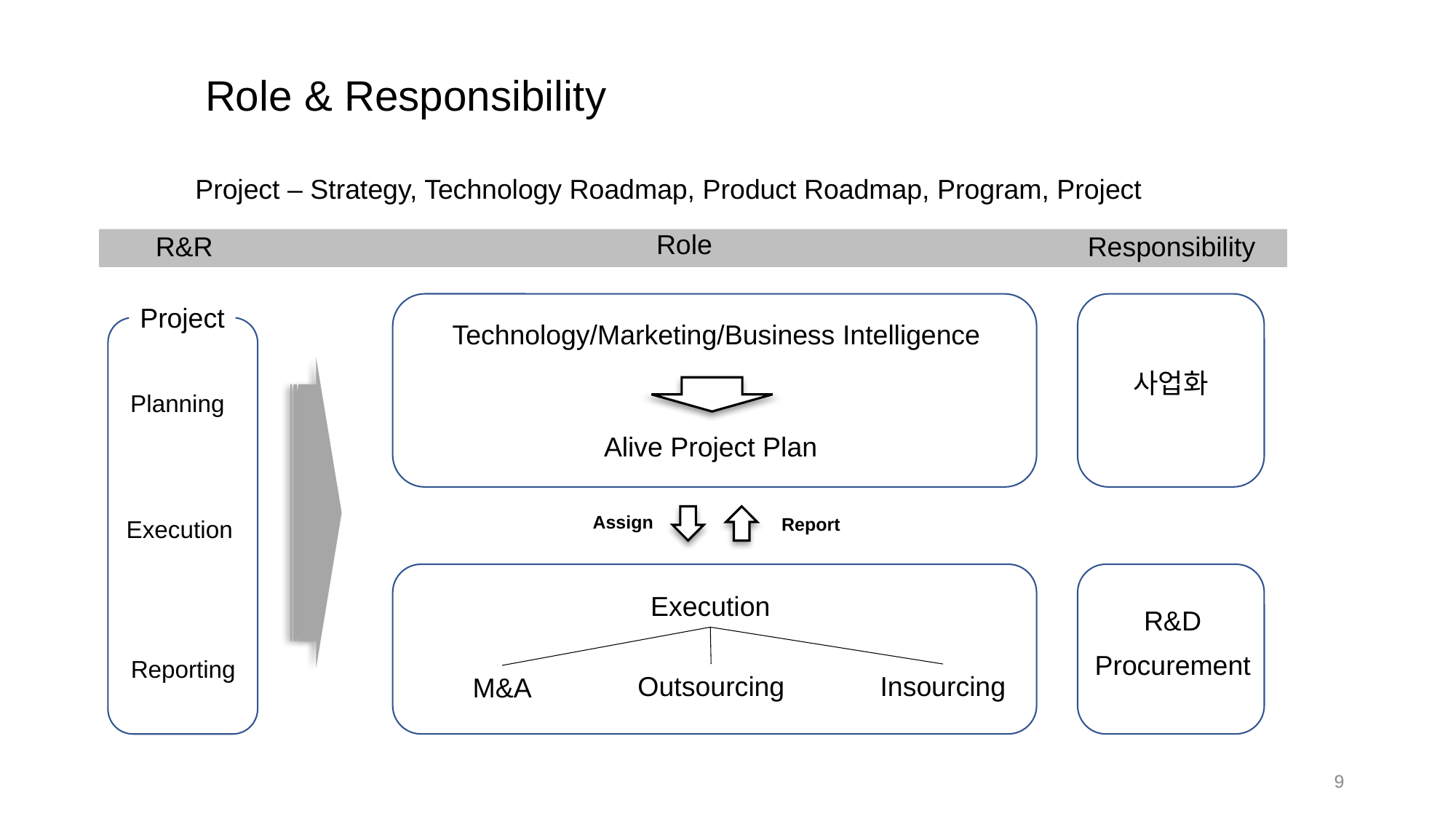

Role & Responsibility
Project – Strategy, Technology Roadmap, Product Roadmap, Program, Project
Role
Responsibility
R&R

Project
Technology/Marketing/Business Intelligence

사업화

Planning
Alive Project Plan
Assign

Report
Execution

Execution
R&D
Procurement
Reporting
Outsourcing
Insourcing
M&A
9